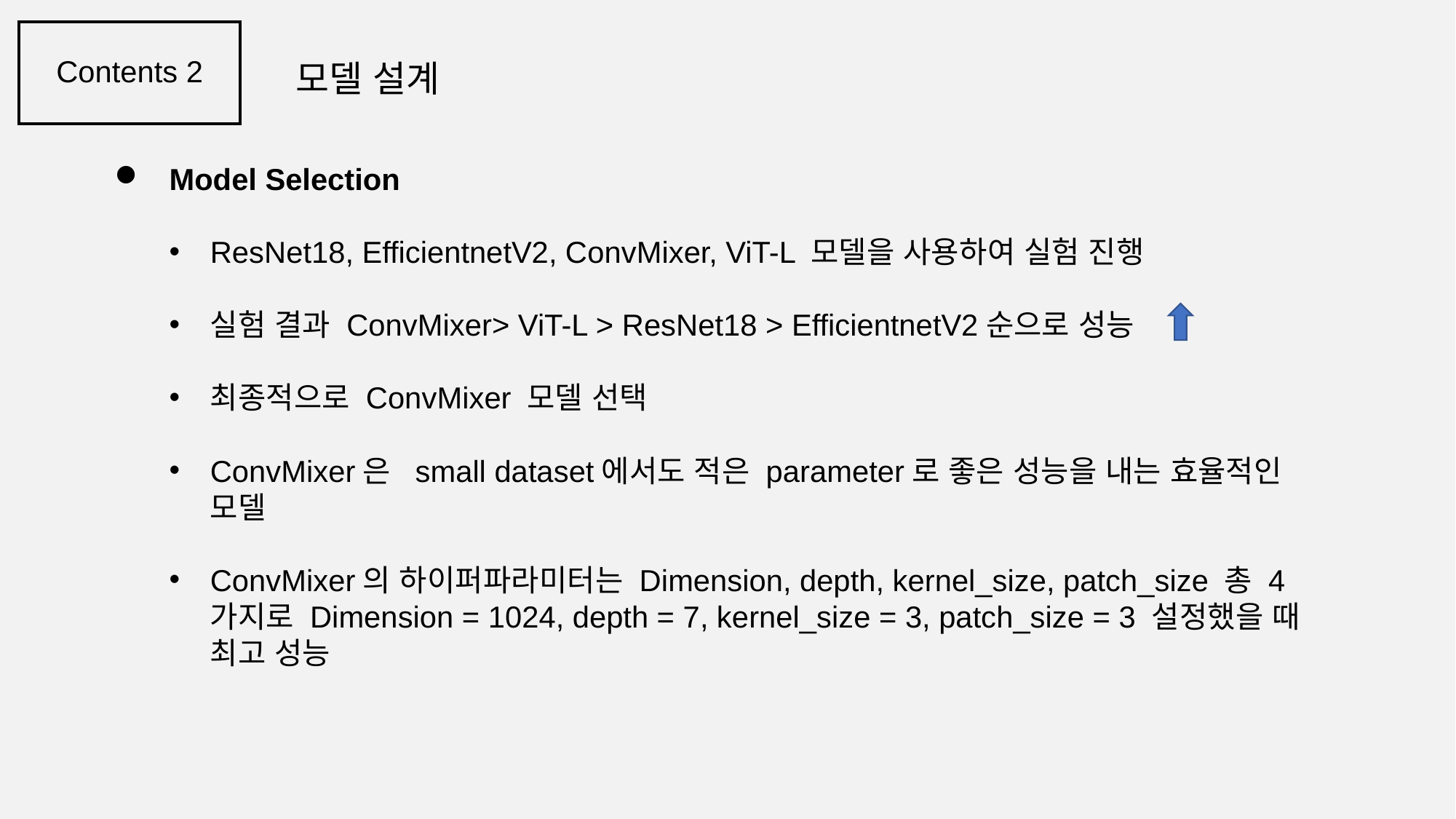

Contents 2
모델 설계
Model Selection
ResNet18, EfficientnetV2, ConvMixer, ViT-L 모델을 사용하여 실험 진행
실험 결과 ConvMixer> ViT-L > ResNet18 > EfficientnetV2순으로 성능
최종적으로 ConvMixer 모델 선택
ConvMixer은  small dataset에서도 적은 parameter로 좋은 성능을 내는 효율적인 모델
ConvMixer의 하이퍼파라미터는 Dimension, depth, kernel_size, patch_size 총 4가지로 Dimension = 1024, depth = 7, kernel_size = 3, patch_size = 3 설정했을 때  최고 성능